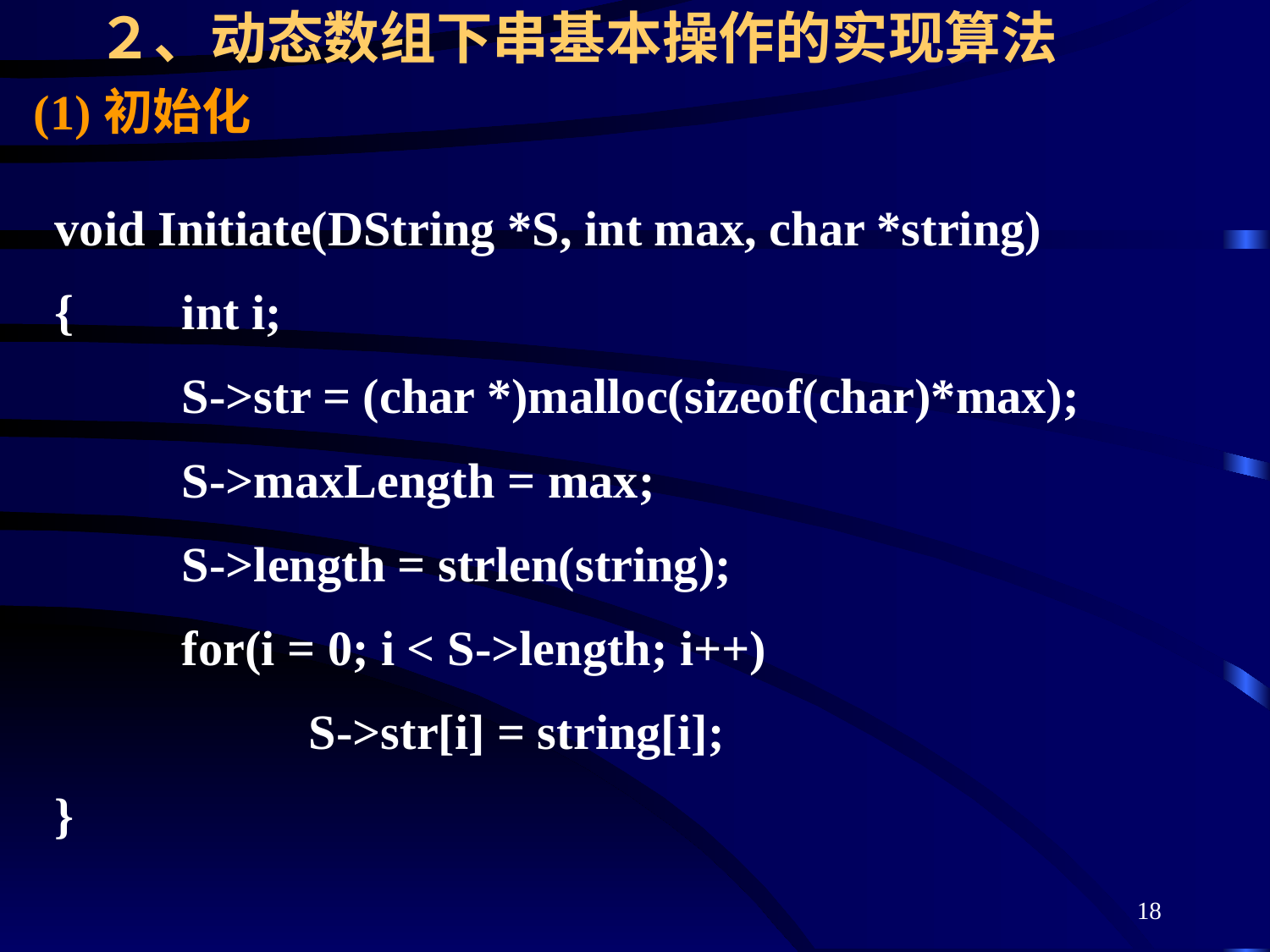

# ２、动态数组下串基本操作的实现算法
(1)初始化
void Initiate(DString *S, int max, char *string)
{	int i;
	S->str = (char *)malloc(sizeof(char)*max);
	S->maxLength = max;
	S->length = strlen(string);
	for(i = 0; i < S->length; i++)
		S->str[i] = string[i];
}
18